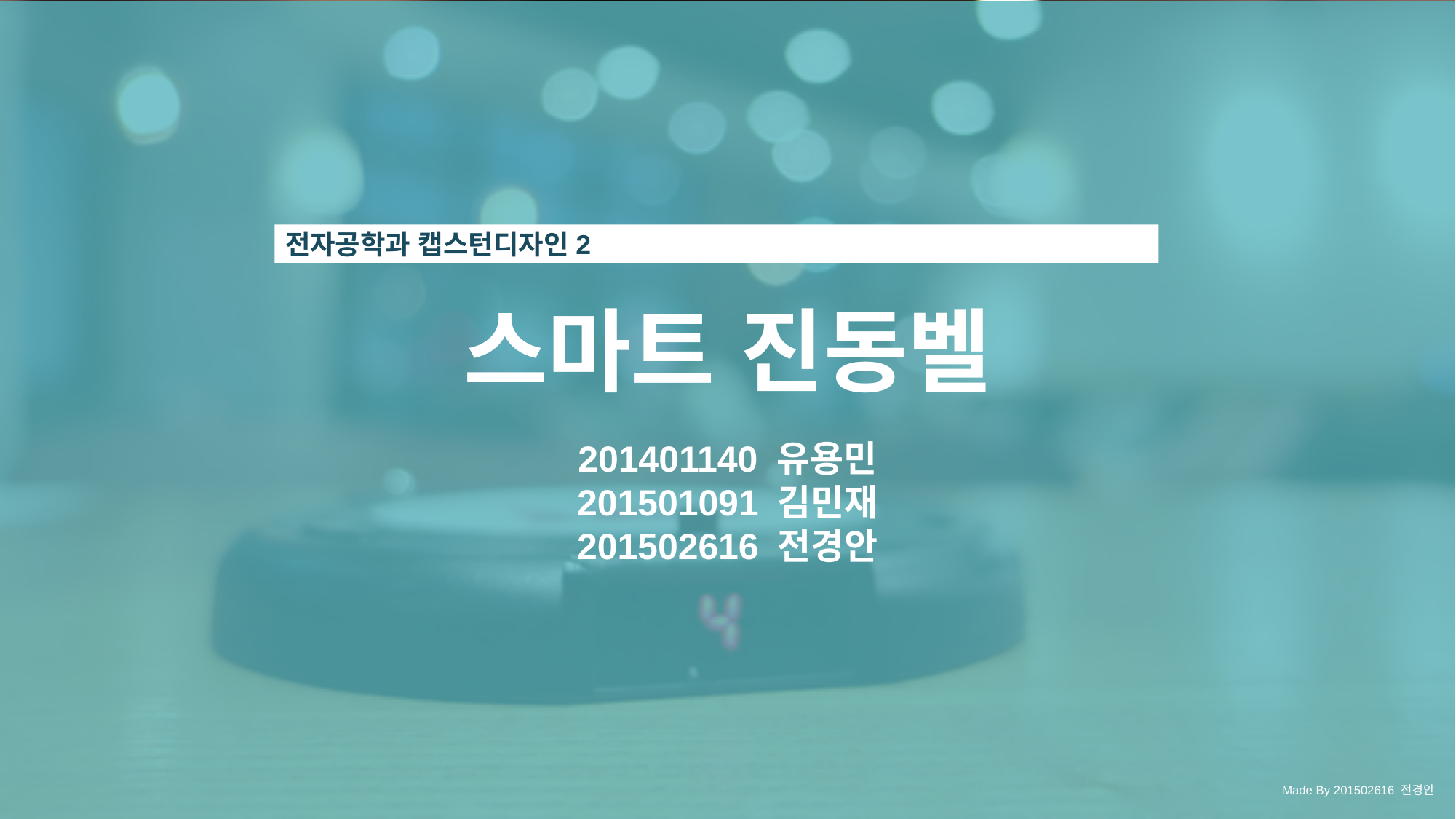

전자공학과 캡스턴디자인2
# 스마트 진동벨
201401140 유용민
201501091 김민재
201502616 전경안